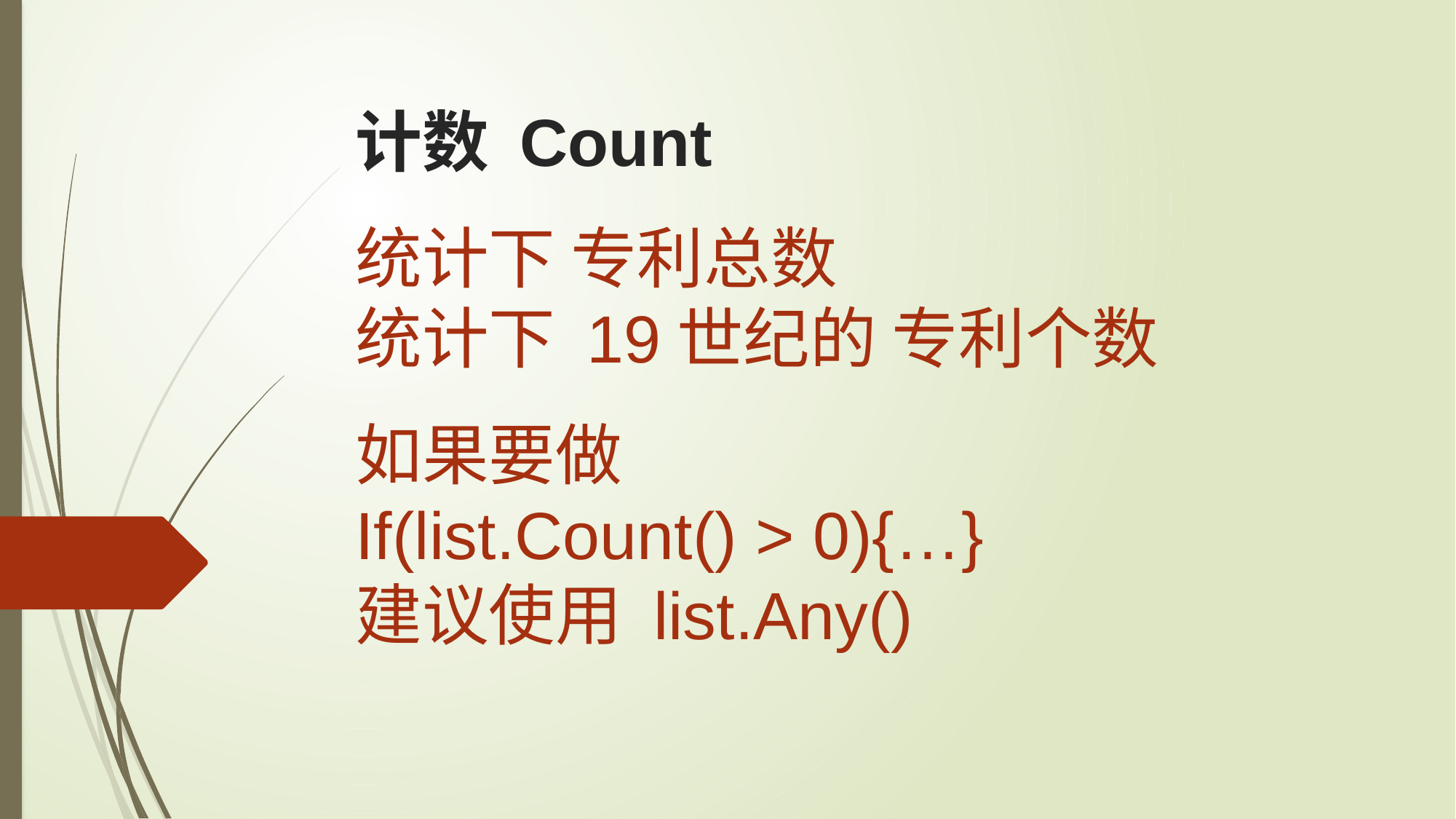

计数 Count

统计下 专利总数
统计下 19世纪的 专利个数

如果要做
If(list.Count() > 0){…}
建议使用 list.Any()